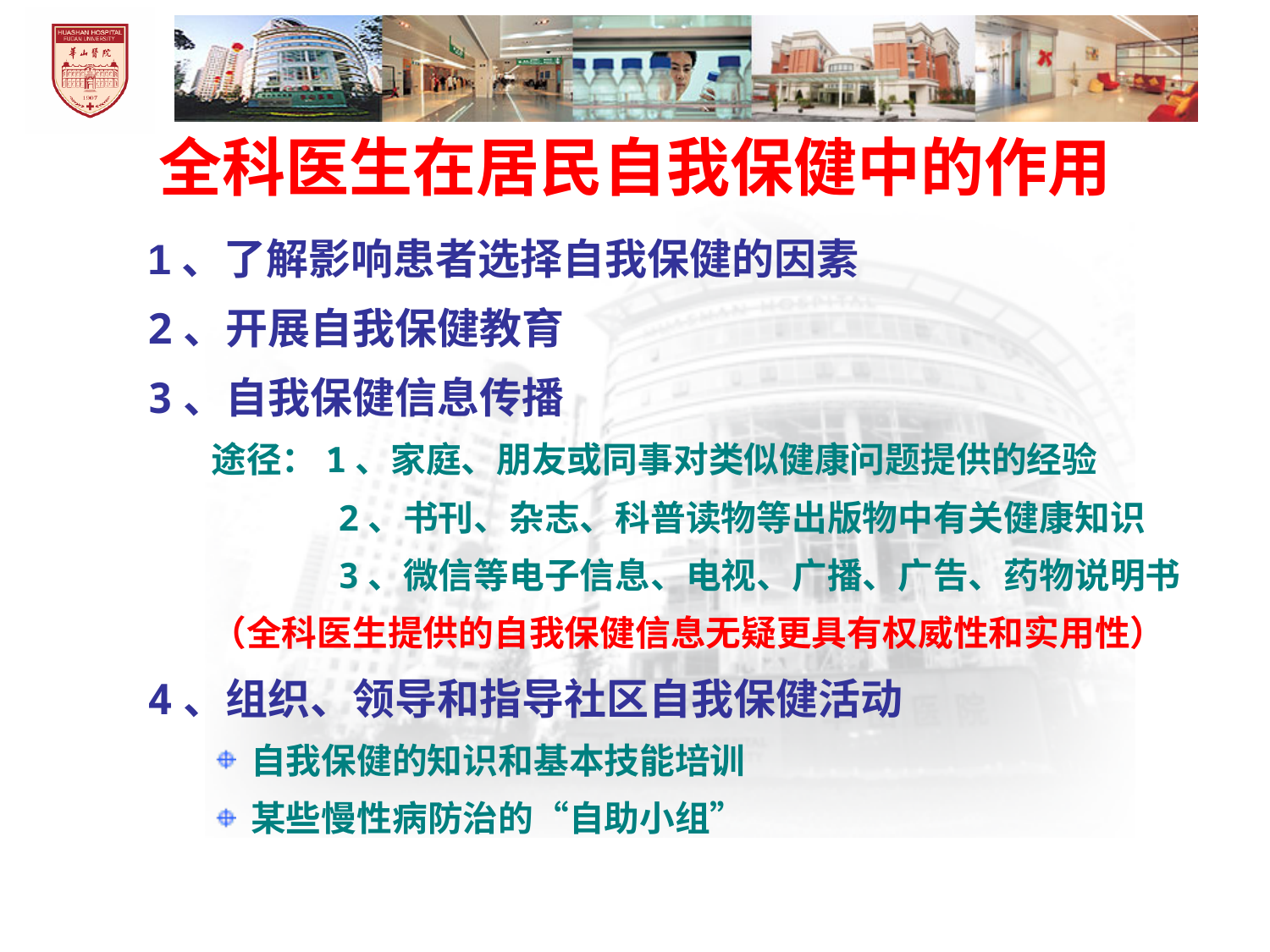

# 全科医生在居民自我保健中的作用
1、了解影响患者选择自我保健的因素
2、开展自我保健教育
3、自我保健信息传播
途径：1、家庭、朋友或同事对类似健康问题提供的经验
      2、书刊、杂志、科普读物等出版物中有关健康知识
      3、微信等电子信息、电视、广播、广告、药物说明书
（全科医生提供的自我保健信息无疑更具有权威性和实用性）
4、组织、领导和指导社区自我保健活动
自我保健的知识和基本技能培训
某些慢性病防治的“自助小组”